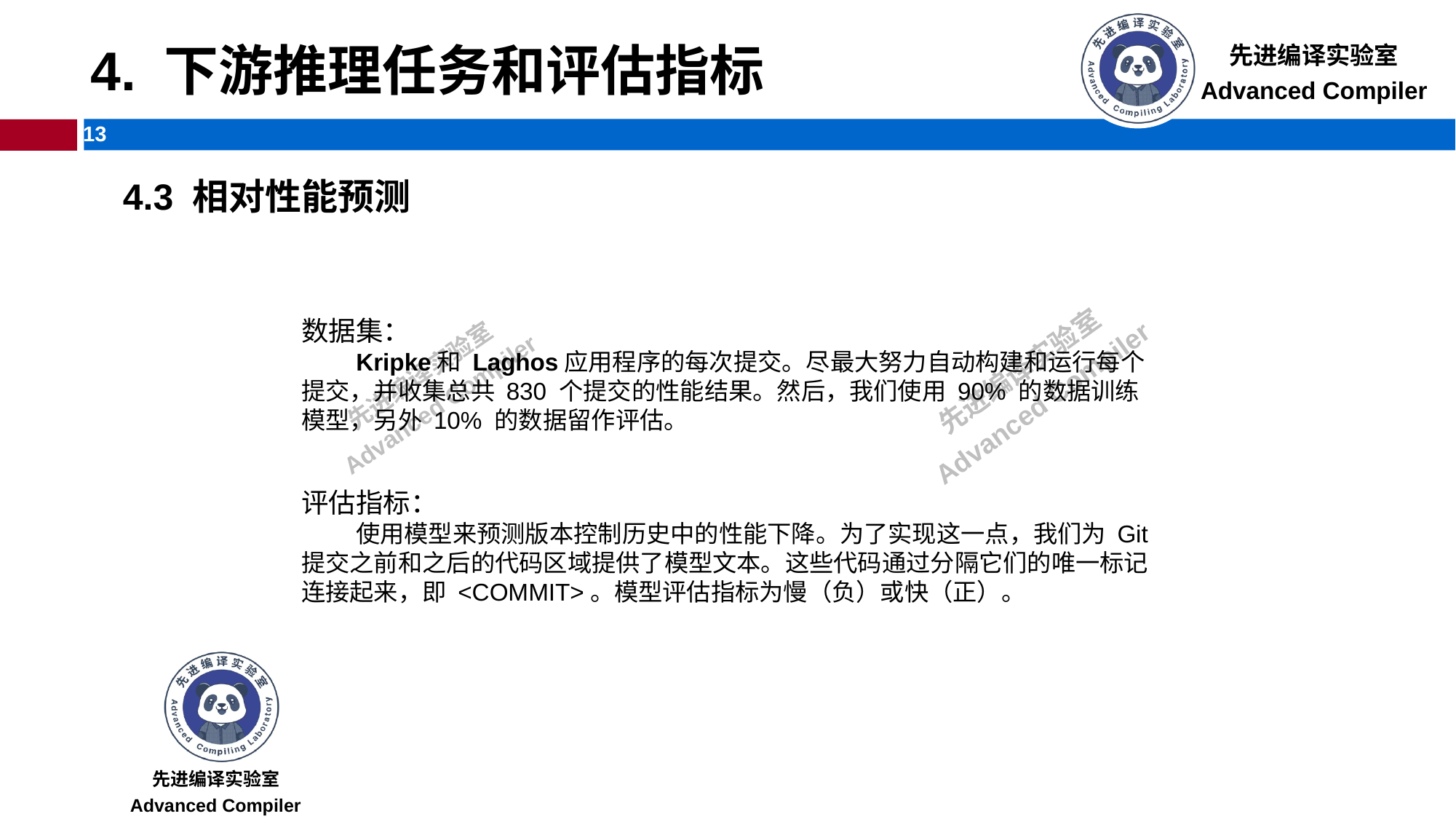

# 4. 下游推理任务和评估指标
4.3 相对性能预测

数据集：
Kripke和 Laghos应用程序的每次提交。尽最大努力自动构建和运行每个提交，并收集总共 830 个提交的性能结果。然后，我们使用 90% 的数据训练模型，另外 10% 的数据留作评估。
评估指标：
使用模型来预测版本控制历史中的性能下降。为了实现这一点，我们为 Git 提交之前和之后的代码区域提供了模型文本。这些代码通过分隔它们的唯一标记连接起来，即 <COMMIT>。模型评估指标为慢（负）或快（正）。